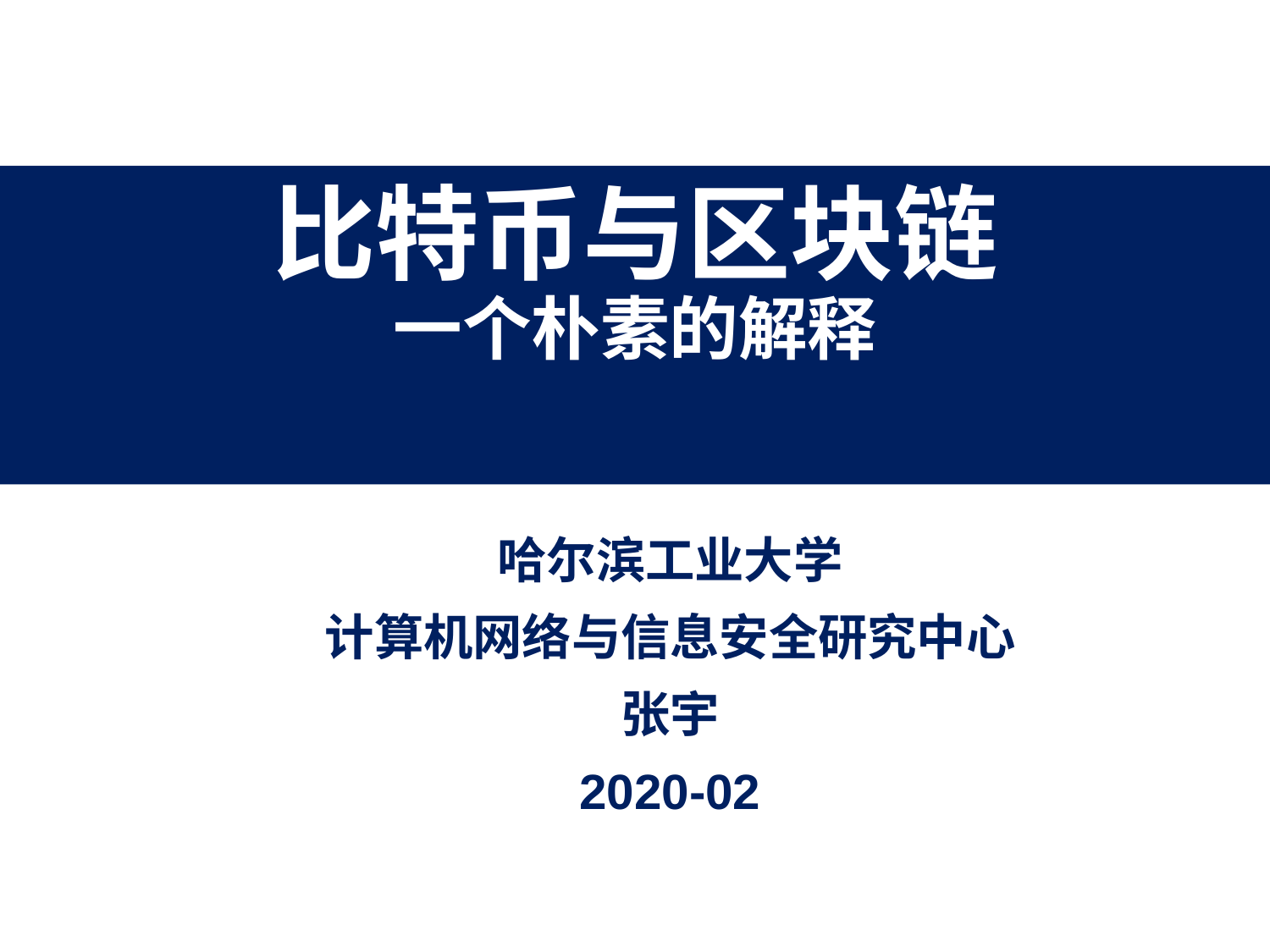

# 比特币与区块链 一个朴素的解释
哈尔滨工业大学
计算机网络与信息安全研究中心
张宇
2020-02